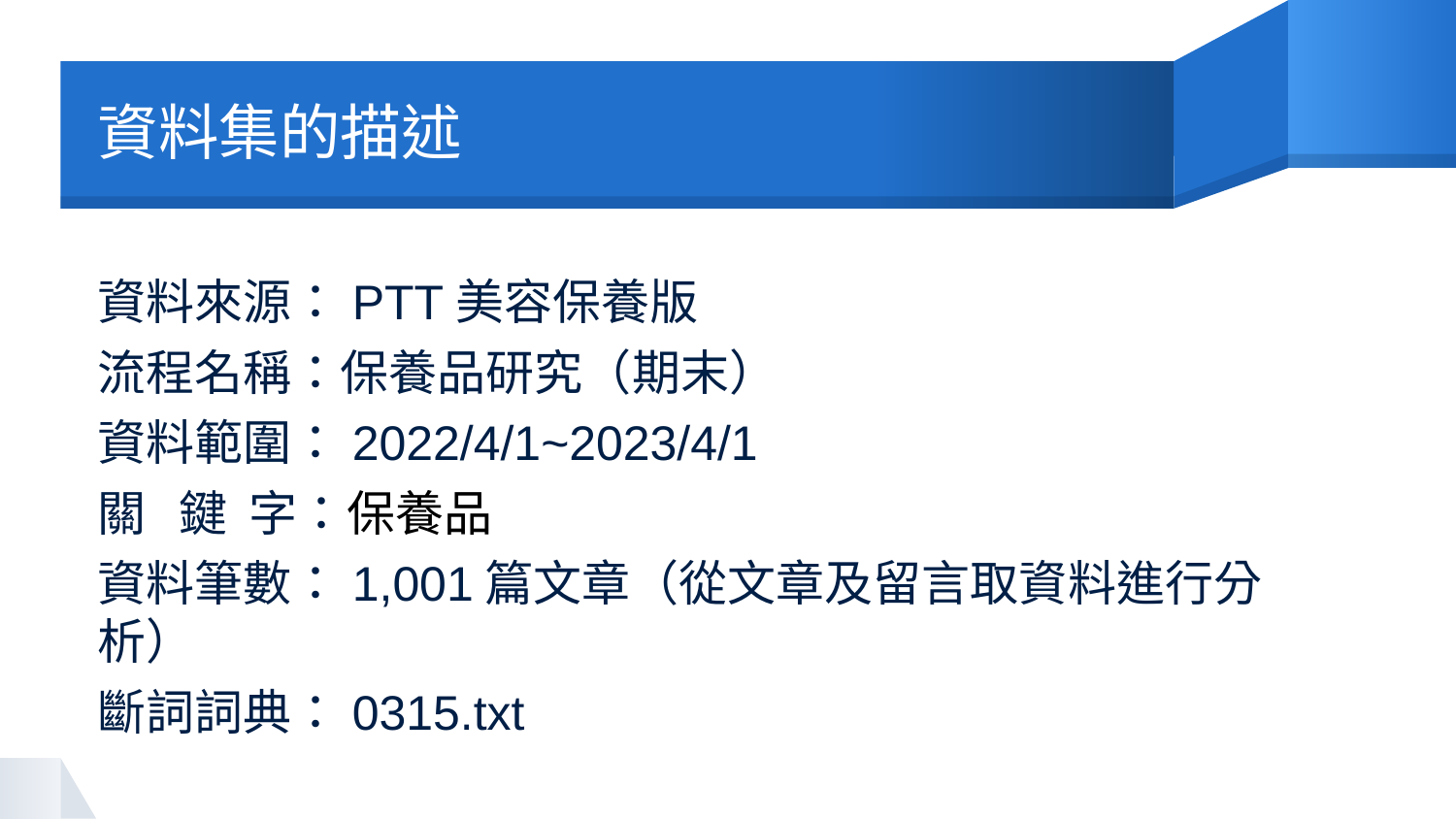

# 資料集的描述
資料來源：PTT美容保養版
流程名稱：保養品研究（期末）
資料範圍：2022/4/1~2023/4/1
關   鍵  字：保養品
資料筆數：1,001篇文章（從文章及留言取資料進行分析）
斷詞詞典：0315.txt